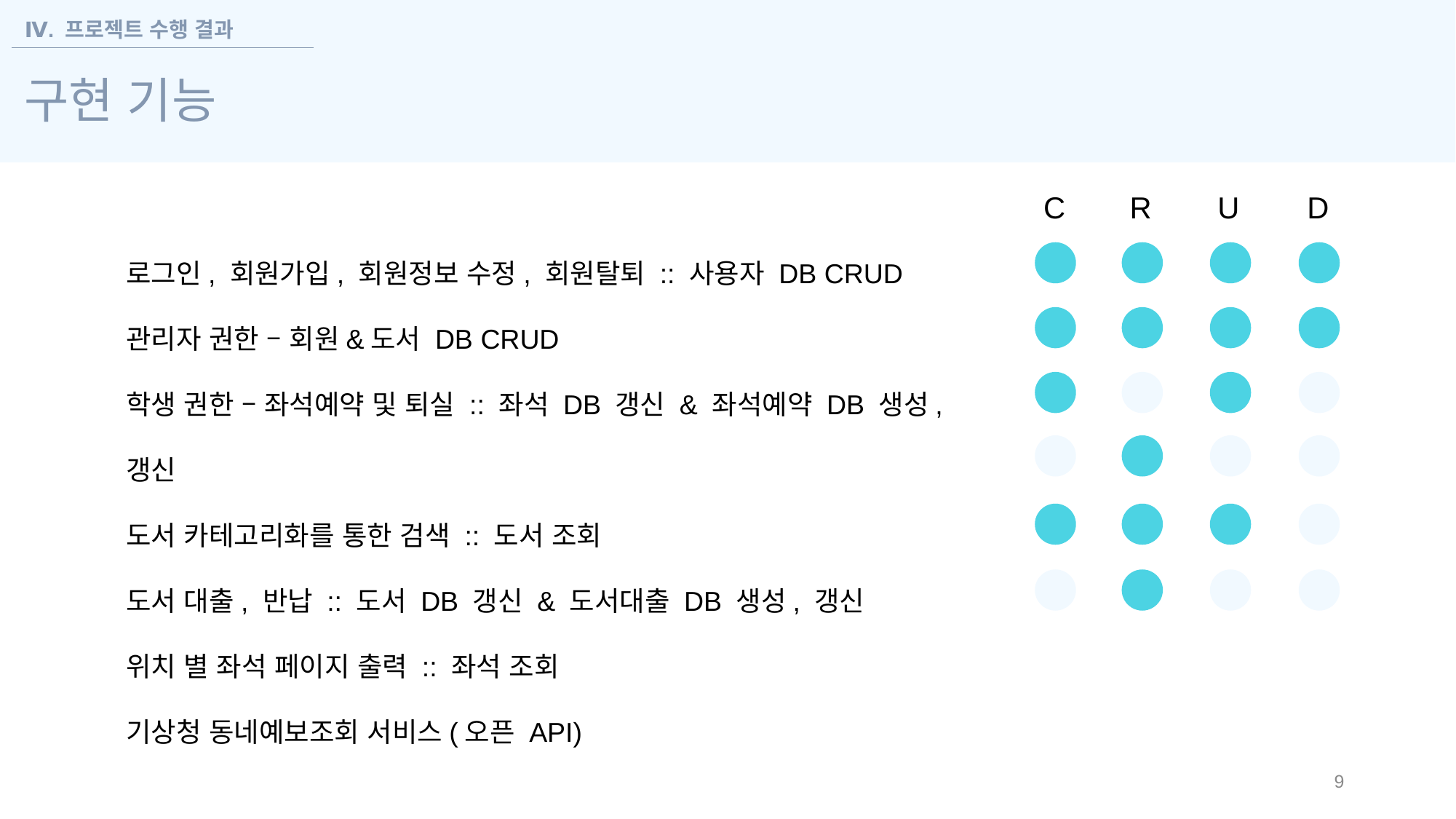

Ⅳ. 프로젝트 수행 결과
구현 기능
C
R
U
D
로그인, 회원가입, 회원정보 수정, 회원탈퇴 :: 사용자 DB CRUD
관리자 권한 – 회원&도서 DB CRUD
학생 권한 – 좌석예약 및 퇴실 :: 좌석 DB 갱신 & 좌석예약 DB 생성, 갱신
도서 카테고리화를 통한 검색 :: 도서 조회
도서 대출, 반납 :: 도서 DB 갱신 & 도서대출 DB 생성, 갱신
위치 별 좌석 페이지 출력 :: 좌석 조회
기상청 동네예보조회 서비스(오픈 API)

9